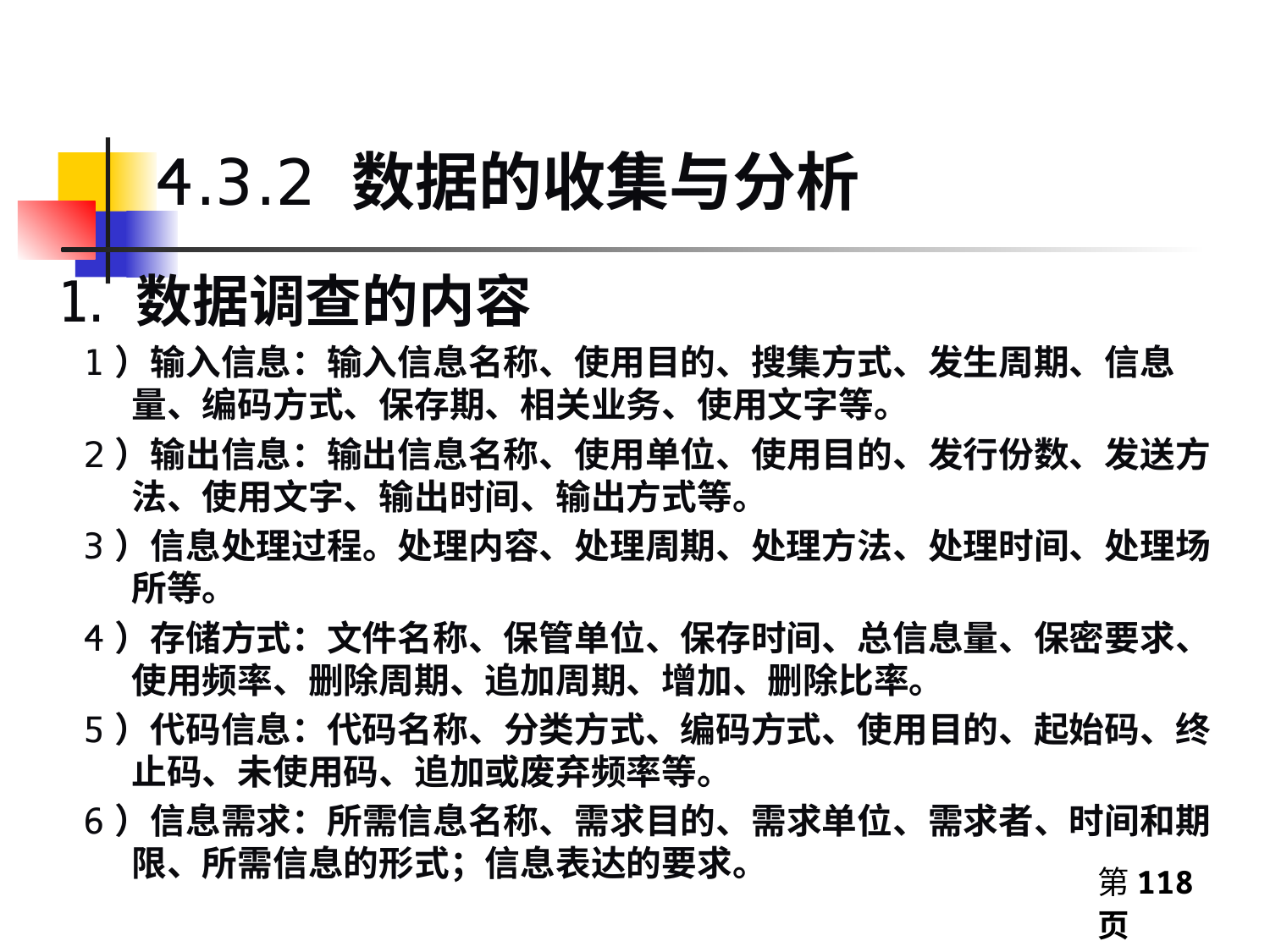

4.3.2 数据的收集与分析
1. 数据调查的内容
1）输入信息：输入信息名称、使用目的、搜集方式、发生周期、信息量、编码方式、保存期、相关业务、使用文字等。
2）输出信息：输出信息名称、使用单位、使用目的、发行份数、发送方法、使用文字、输出时间、输出方式等。
3）信息处理过程。处理内容、处理周期、处理方法、处理时间、处理场所等。
4）存储方式：文件名称、保管单位、保存时间、总信息量、保密要求、使用频率、删除周期、追加周期、增加、删除比率。
5）代码信息：代码名称、分类方式、编码方式、使用目的、起始码、终止码、未使用码、追加或废弃频率等。
6）信息需求：所需信息名称、需求目的、需求单位、需求者、时间和期限、所需信息的形式；信息表达的要求。